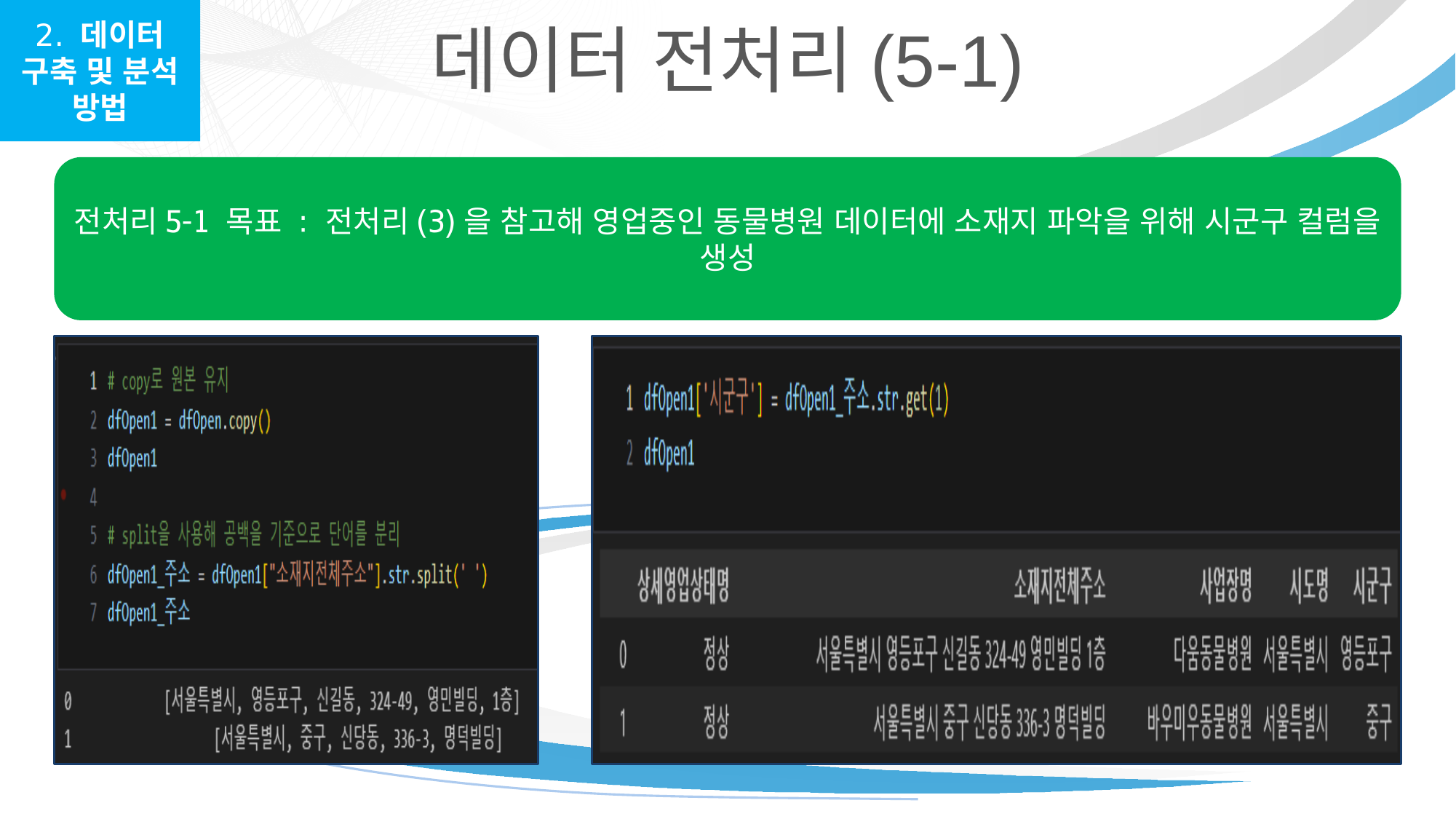

2. 데이터 구축 및 분석 방법
데이터 전처리(5-1)
전처리5-1 목표 : 전처리(3)을 참고해 영업중인 동물병원 데이터에 소재지 파악을 위해 시군구 컬럼을 생성